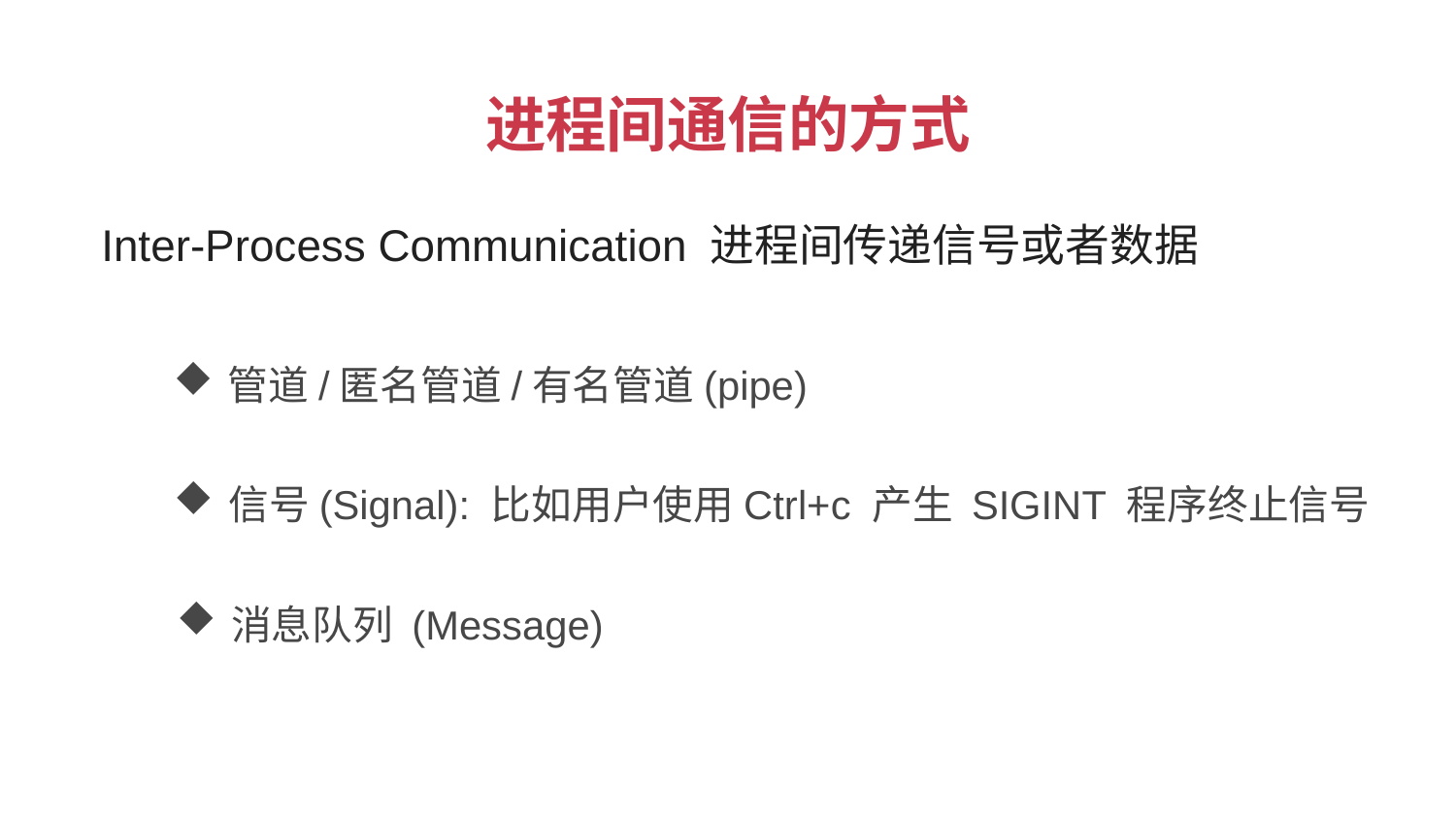

进程间通信的方式
 Inter-Process Communication 进程间传递信号或者数据
管道/匿名管道/有名管道(pipe)
信号(Signal): 比如用户使用Ctrl+c 产生 SIGINT 程序终止信号
消息队列 (Message)